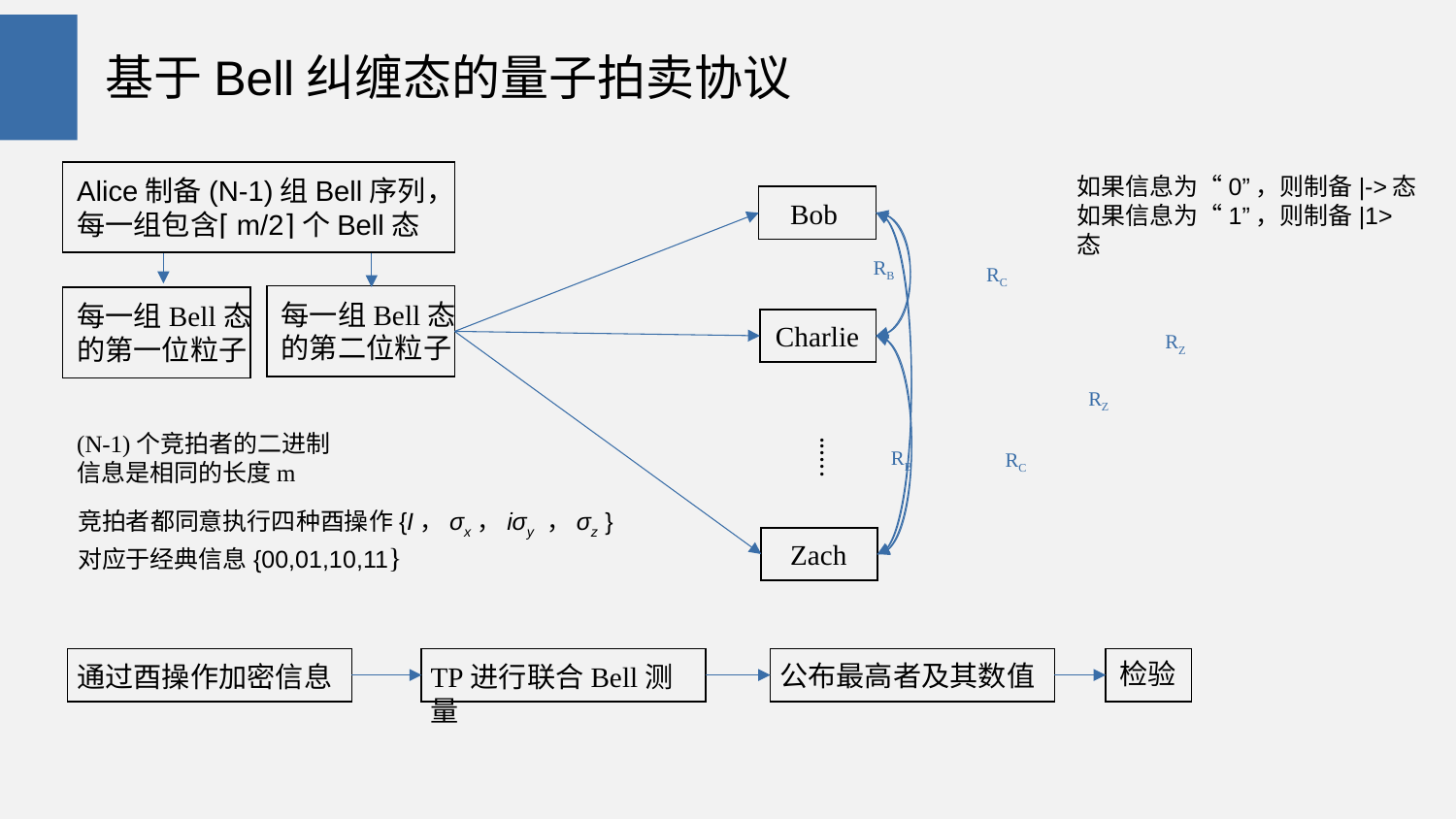

基于Bell纠缠态的量子拍卖协议

Alice制备(N-1)组Bell序列，每一组包含⌈m/2⌉个Bell态
如果信息为“0”，则制备|->态
如果信息为“1”，则制备|1>态

Bob
RB
RC

每一组Bell态的第二位粒子

每一组Bell态的第一位粒子

Charlie
RZ
RZ
(N-1)个竞拍者的二进制信息是相同的长度m
......
RB
RC
竞拍者都同意执行四种酉操作{I，σx，iσy ，σz }对应于经典信息{00,01,10,11}

Zach

通过酉操作加密信息

TP进行联合Bell测量

公布最高者及其数值

检验